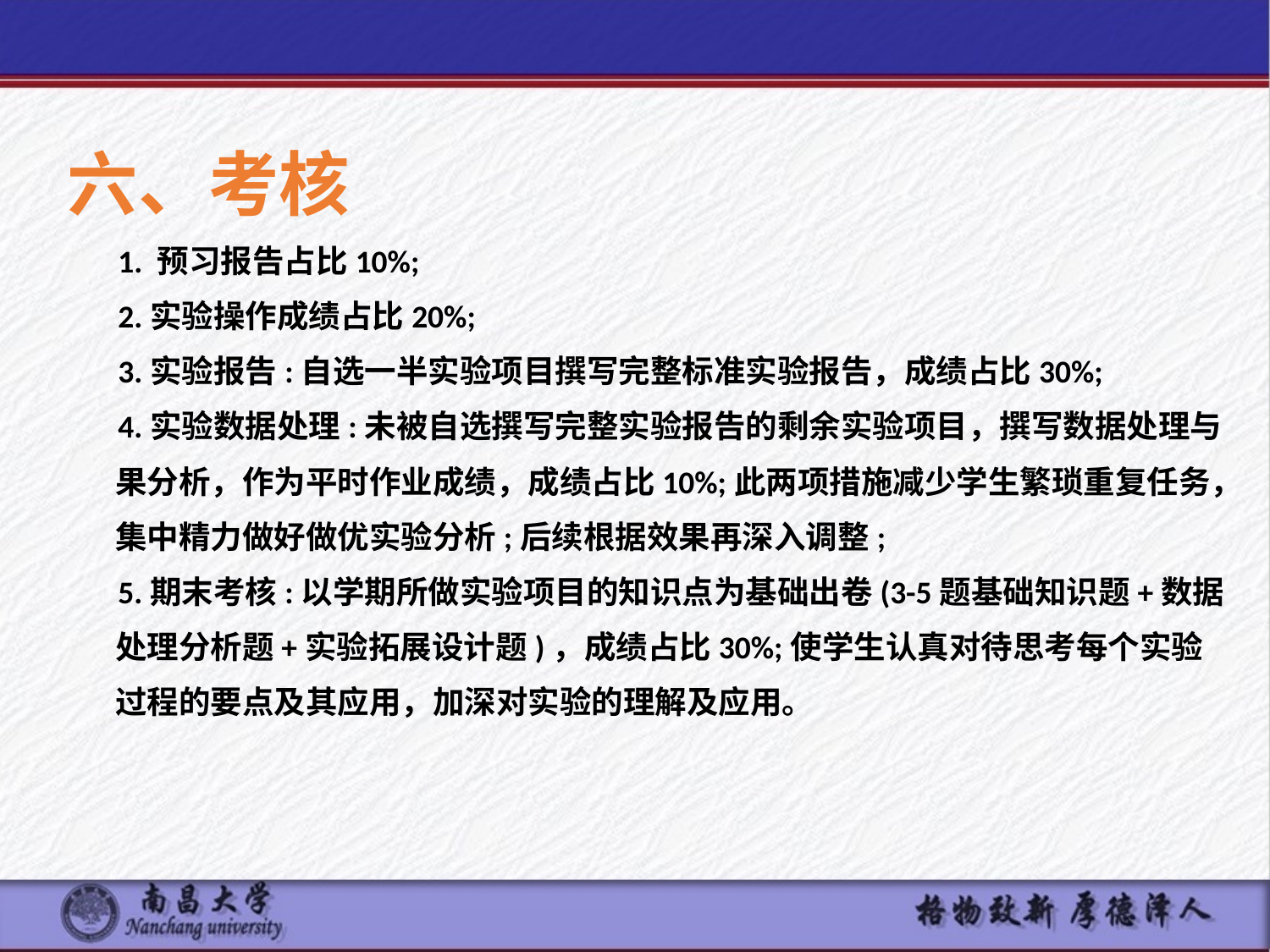

六、考核
       1. 预习报告占比10%;
       2.实验操作成绩占比20%;
       3.实验报告:自选一半实验项目撰写完整标准实验报告，成绩占比30%;
       4.实验数据处理:未被自选撰写完整实验报告的剩余实验项目，撰写数据处理与果分析，作为平时作业成绩，成绩占比10%;此两项措施减少学生繁琐重复任务，集中精力做好做优实验分析;后续根据效果再深入调整;
       5.期末考核:以学期所做实验项目的知识点为基础出卷(3-5题基础知识题+数据处理分析题+实验拓展设计题)，成绩占比30%;使学生认真对待思考每个实验过程的要点及其应用，加深对实验的理解及应用。